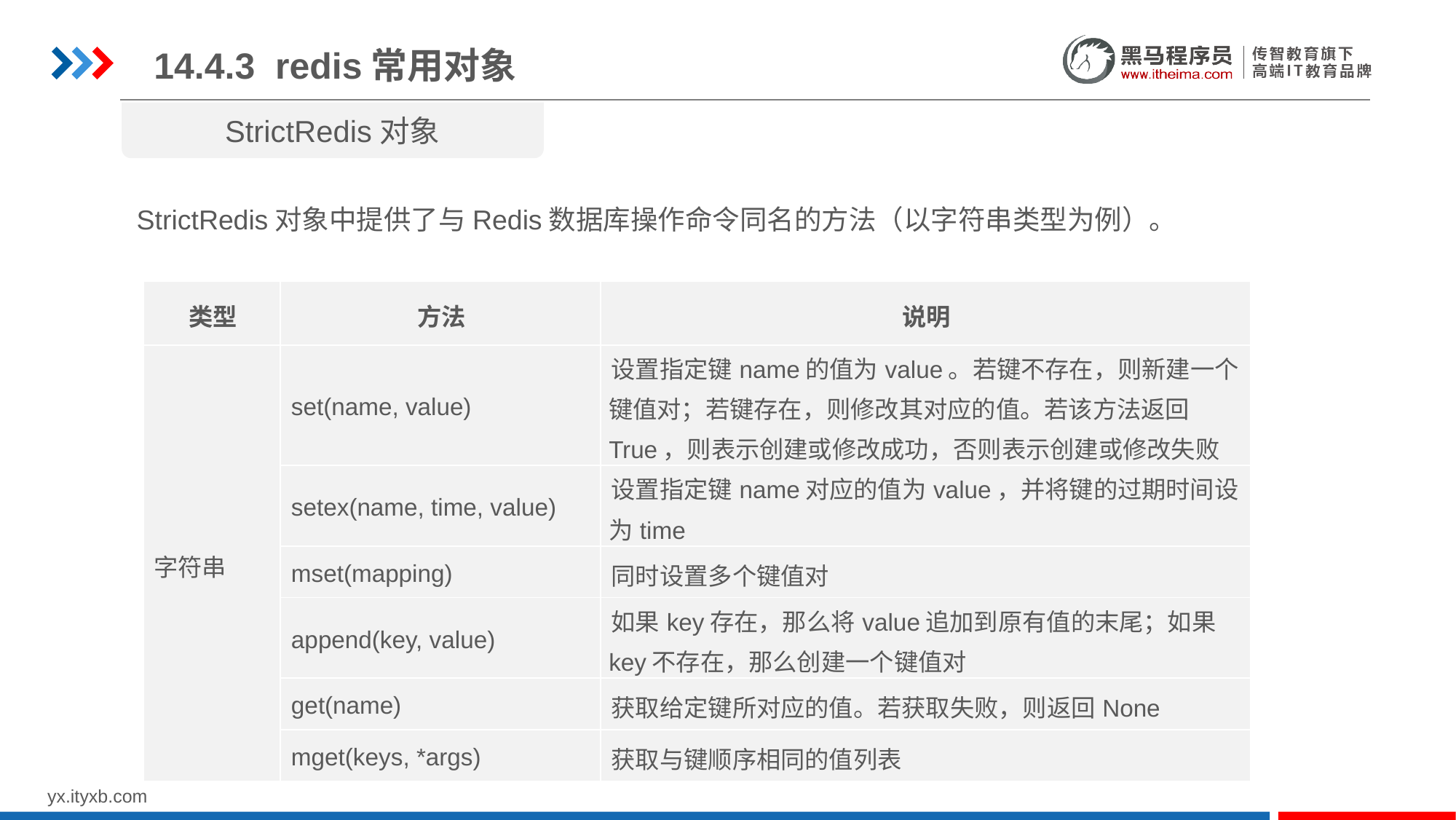

14.4.3  redis常用对象

StrictRedis对象
StrictRedis对象中提供了与Redis数据库操作命令同名的方法（以字符串类型为例）。
| 类型 | 方法 | 说明 |
| --- | --- | --- |
| 字符串 | set(name, value) | 设置指定键name的值为value。若键不存在，则新建一个键值对；若键存在，则修改其对应的值。若该方法返回True，则表示创建或修改成功，否则表示创建或修改失败 |
|  | setex(name, time, value) | 设置指定键name对应的值为value，并将键的过期时间设为time |
|  | mset(mapping) | 同时设置多个键值对 |
|  | append(key, value) | 如果key存在，那么将value追加到原有值的末尾；如果key不存在，那么创建一个键值对 |
|  | get(name) | 获取给定键所对应的值。若获取失败，则返回None |
|  | mget(keys, \*args) | 获取与键顺序相同的值列表 |